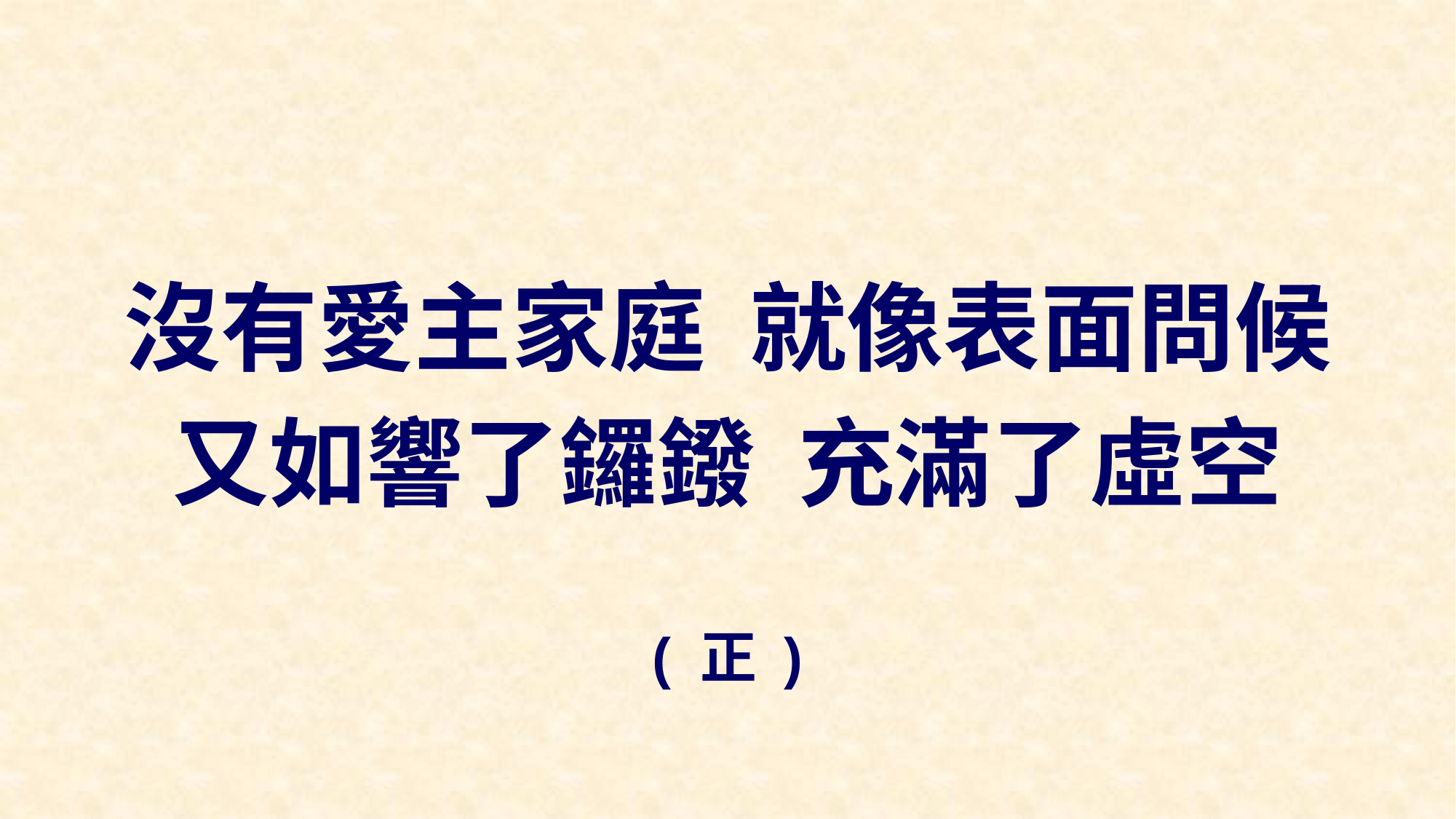

沒有愛主家庭  就像表面問候
又如響了鑼鏺  充滿了虛空
( 正 )